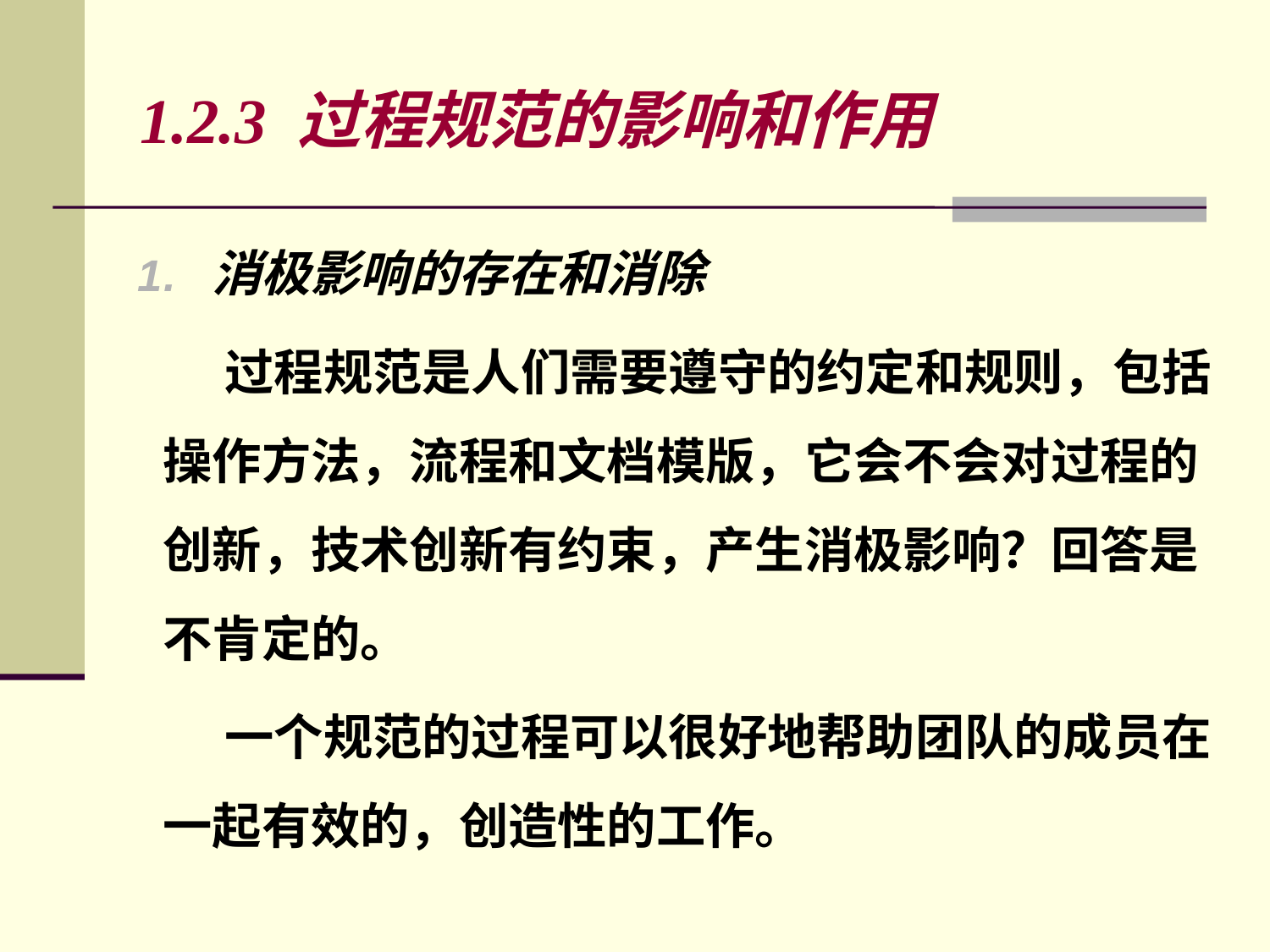

# 1.2.3 过程规范的影响和作用
消极影响的存在和消除
过程规范是人们需要遵守的约定和规则，包括操作方法，流程和文档模版，它会不会对过程的创新，技术创新有约束，产生消极影响？回答是不肯定的。
一个规范的过程可以很好地帮助团队的成员在一起有效的，创造性的工作。